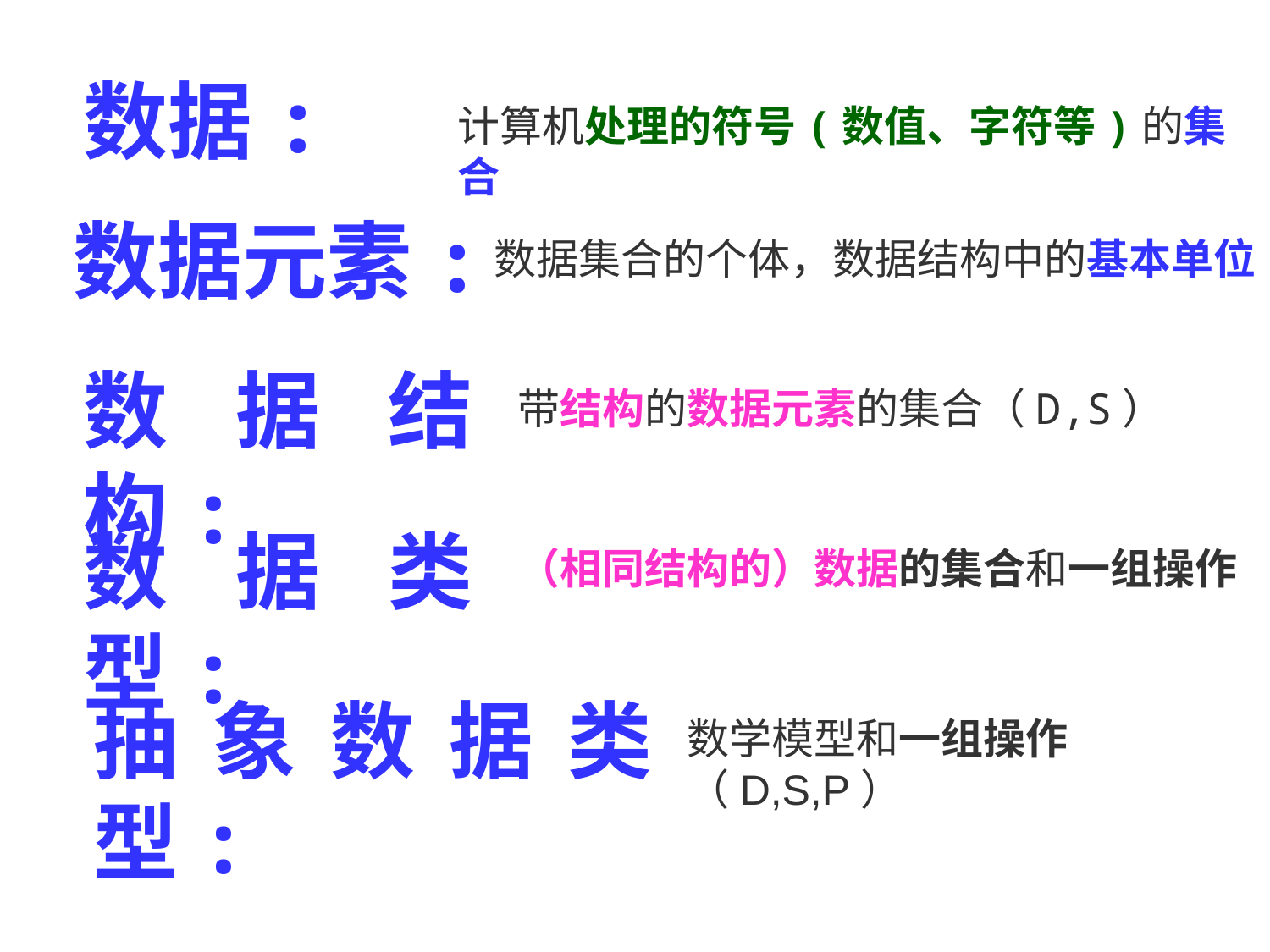

数据:
计算机处理的符号(数值、字符等)的集合
数据元素:
数据集合的个体，数据结构中的基本单位
数据结构:
带结构的数据元素的集合（D,S）
数据类型:
（相同结构的）数据的集合和一组操作
抽象数据类型:
数学模型和一组操作（D,S,P）